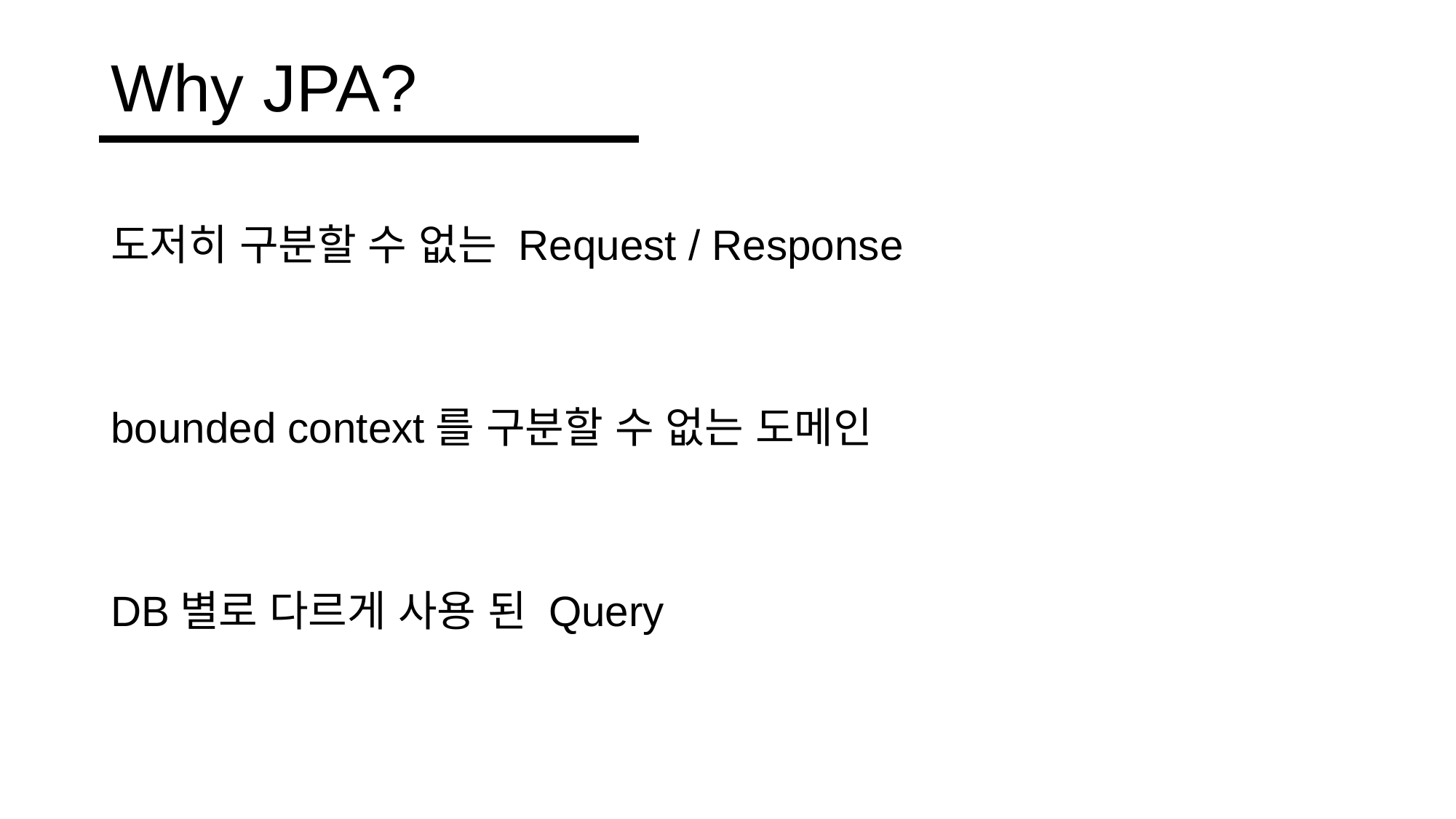

# Why JPA?

도저히 구분할 수 없는 Request / Response

bounded context를 구분할 수 없는 도메인

DB별로 다르게 사용 된 Query